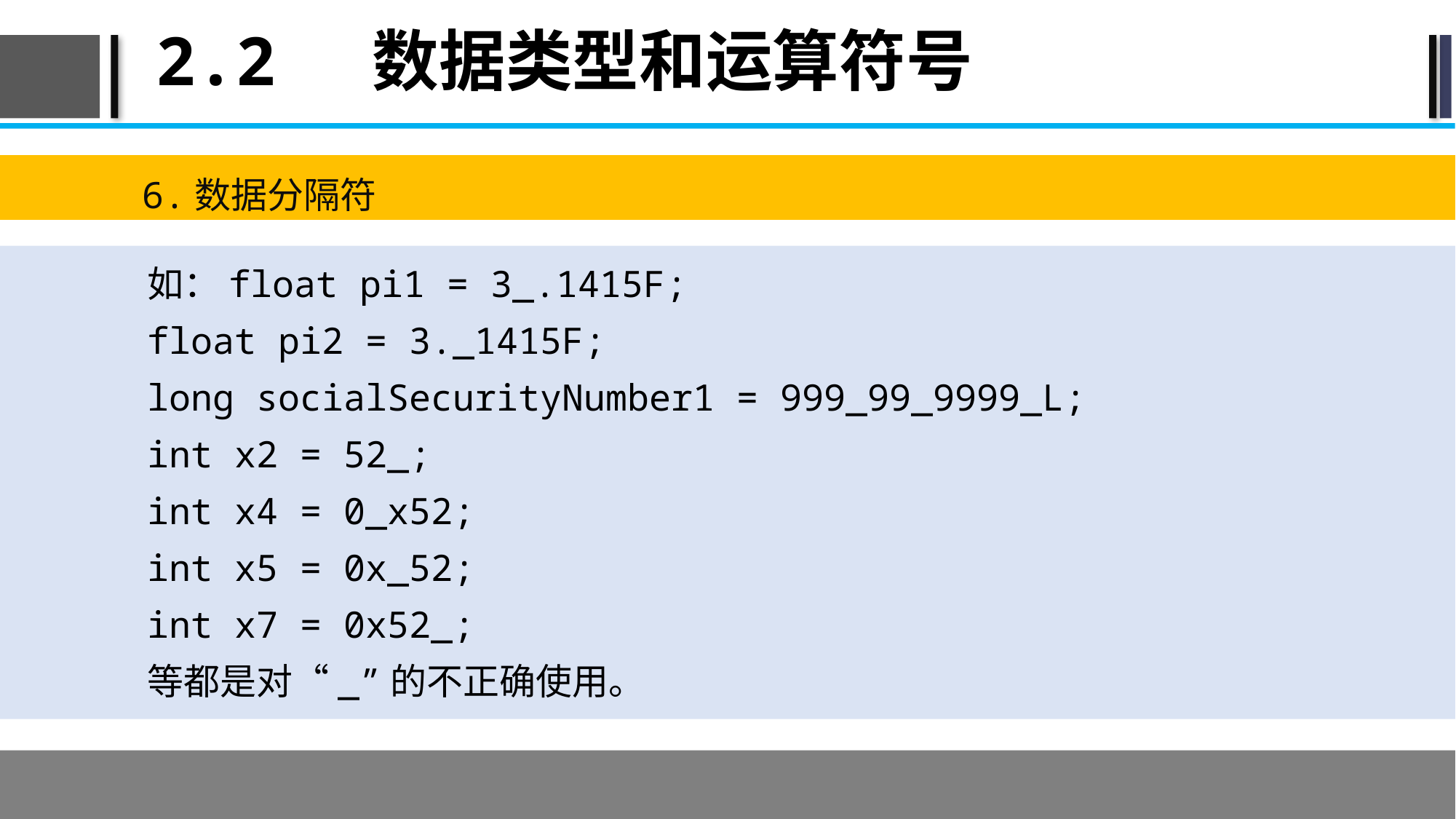

# 2.2  数据类型和运算符号

6.数据分隔符

如：float pi1 = 3_.1415F;
float pi2 = 3._1415F;
long socialSecurityNumber1 = 999_99_9999_L;
int x2 = 52_;
int x4 = 0_x52;
int x5 = 0x_52;
int x7 = 0x52_;
等都是对“_”的不正确使用。